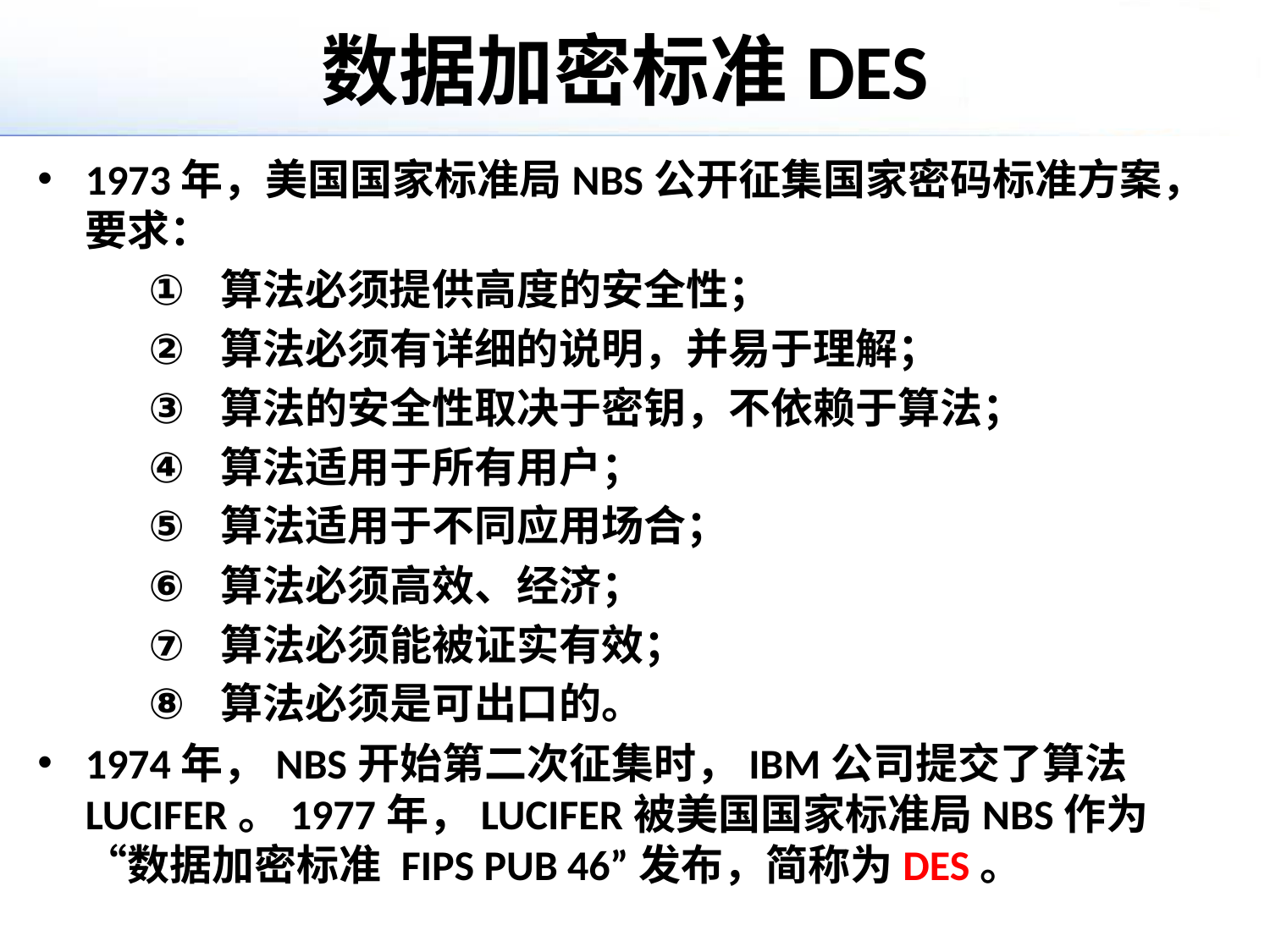

# 数据加密标准DES
1973年，美国国家标准局NBS公开征集国家密码标准方案，要求：
算法必须提供高度的安全性；
算法必须有详细的说明，并易于理解；
算法的安全性取决于密钥，不依赖于算法；
算法适用于所有用户；
算法适用于不同应用场合；
算法必须高效、经济；
算法必须能被证实有效；
算法必须是可出口的。
1974年，NBS开始第二次征集时，IBM公司提交了算法LUCIFER。1977年，LUCIFER被美国国家标准局NBS作为“数据加密标准 FIPS PUB 46”发布，简称为DES。